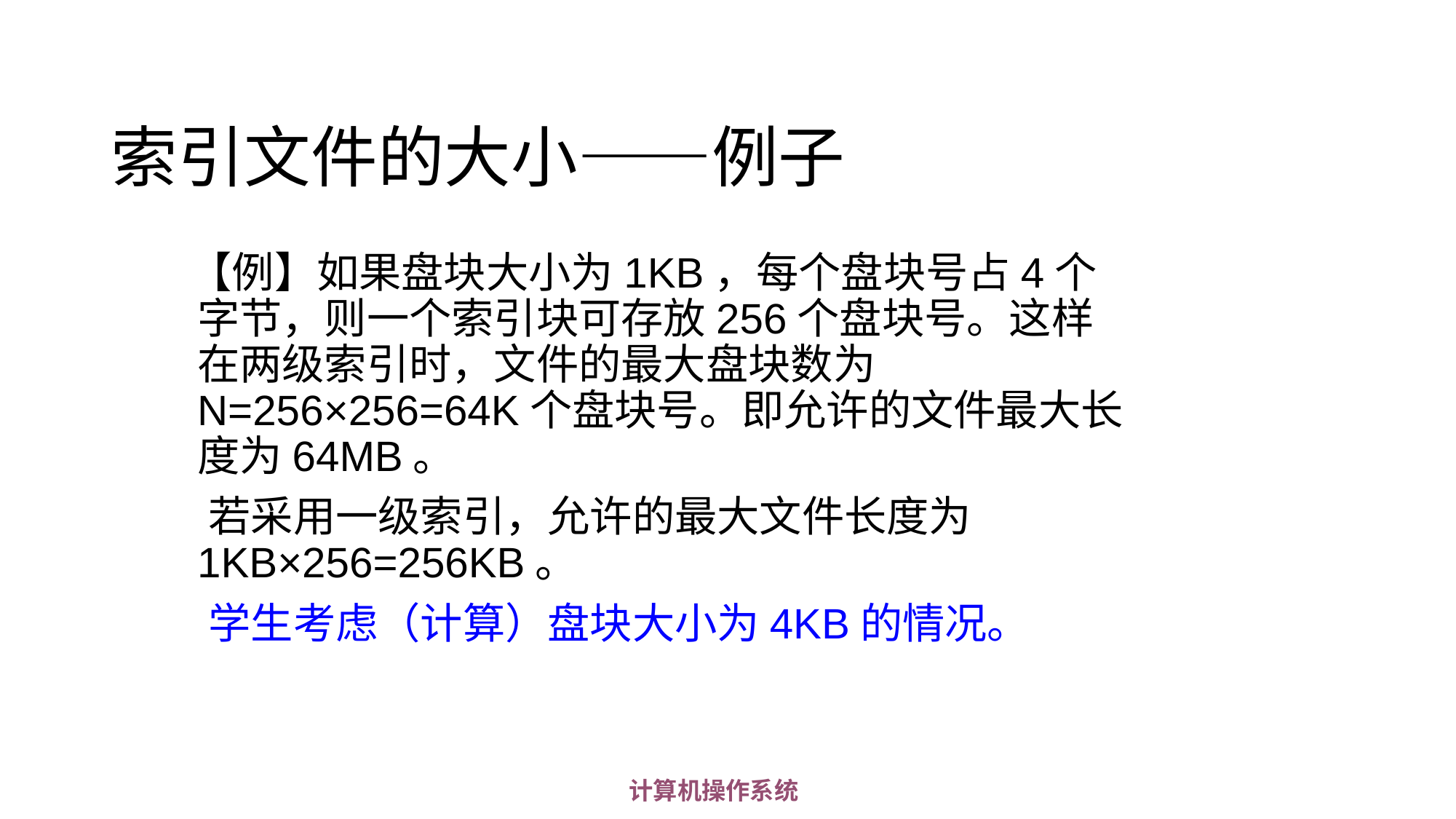

索引文件的大小——例子
 【例】如果盘块大小为1KB，每个盘块号占4个字节，则一个索引块可存放256个盘块号。这样在两级索引时，文件的最大盘块数为N=256×256=64K个盘块号。即允许的文件最大长度为64MB。
   若采用一级索引，允许的最大文件长度为1KB×256=256KB。
   学生考虑（计算）盘块大小为4KB的情况。
计算机操作系统